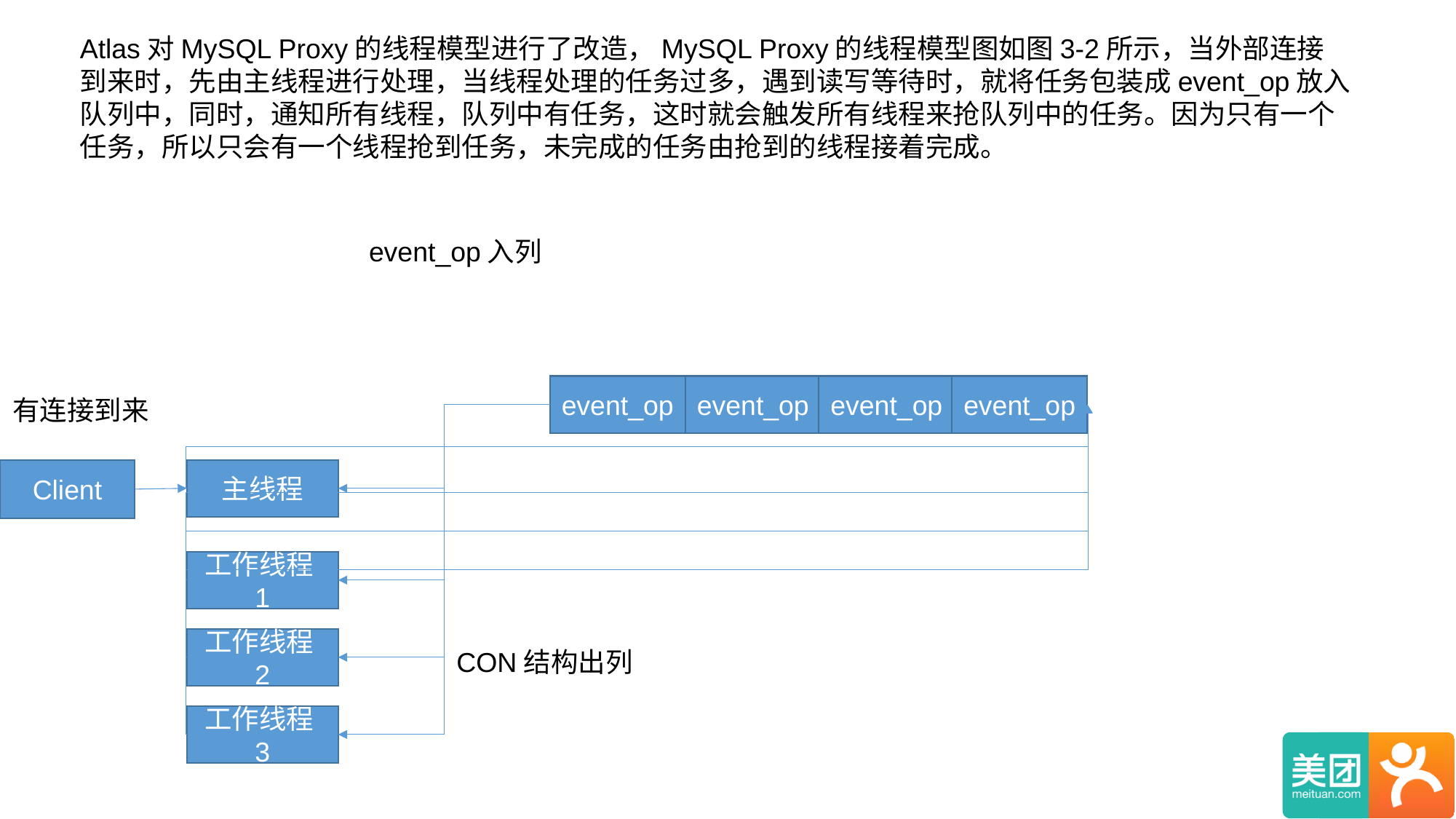

Atlas对MySQL Proxy的线程模型进行了改造，MySQL Proxy的线程模型图如图3-2所示，当外部连接到来时，先由主线程进行处理，当线程处理的任务过多，遇到读写等待时，就将任务包装成event_op放入队列中，同时，通知所有线程，队列中有任务，这时就会触发所有线程来抢队列中的任务。因为只有一个任务，所以只会有一个线程抢到任务，未完成的任务由抢到的线程接着完成。
event_op入列
event_op
event_op
event_op
event_op
有连接到来
Client
主线程
工作线程1
工作线程2
CON结构出列
工作线程3